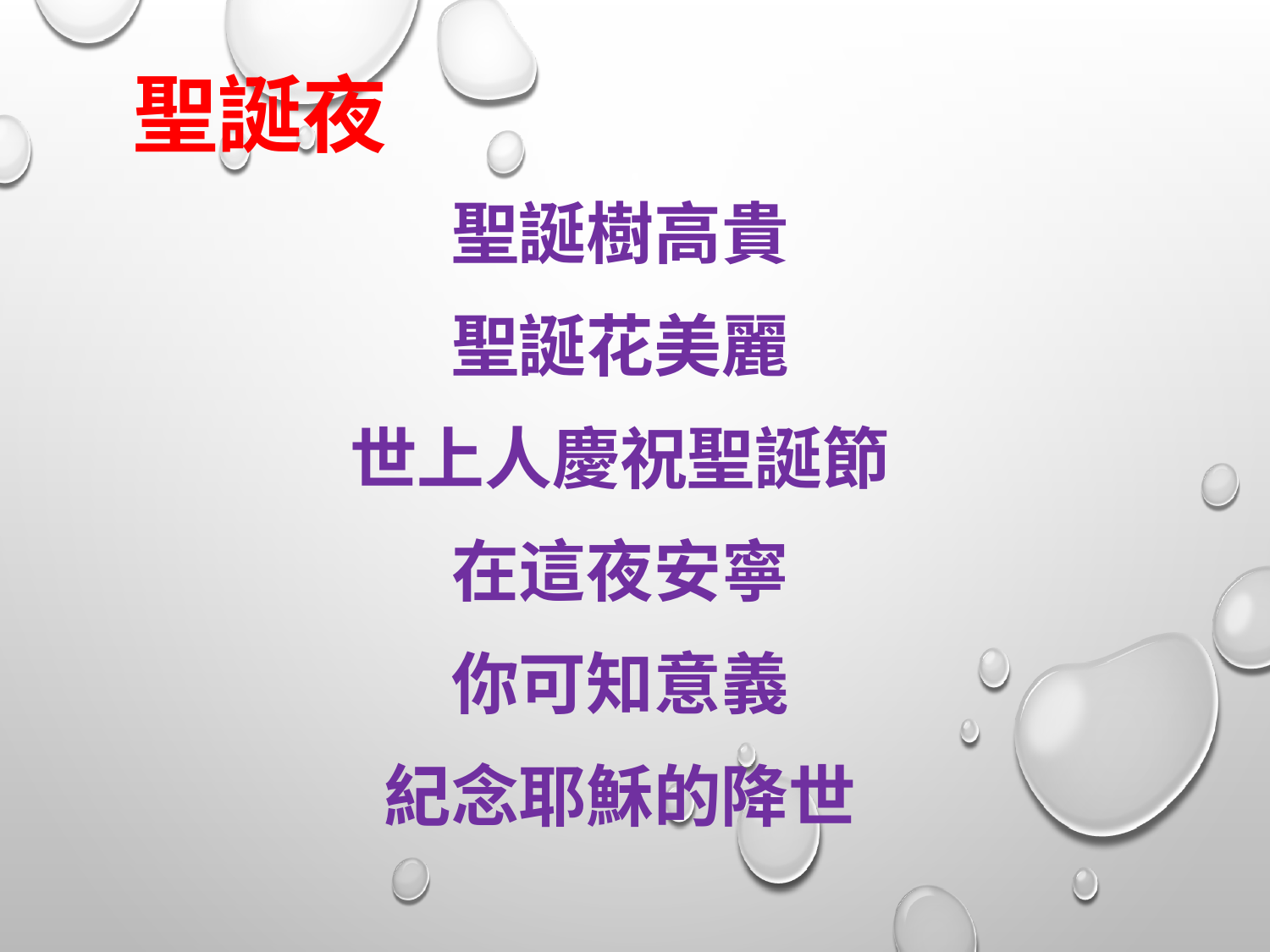

# 聖誕夜
聖誕樹高貴
聖誕花美麗
世上人慶祝聖誕節
在這夜安寧
你可知意義
紀念耶穌的降世